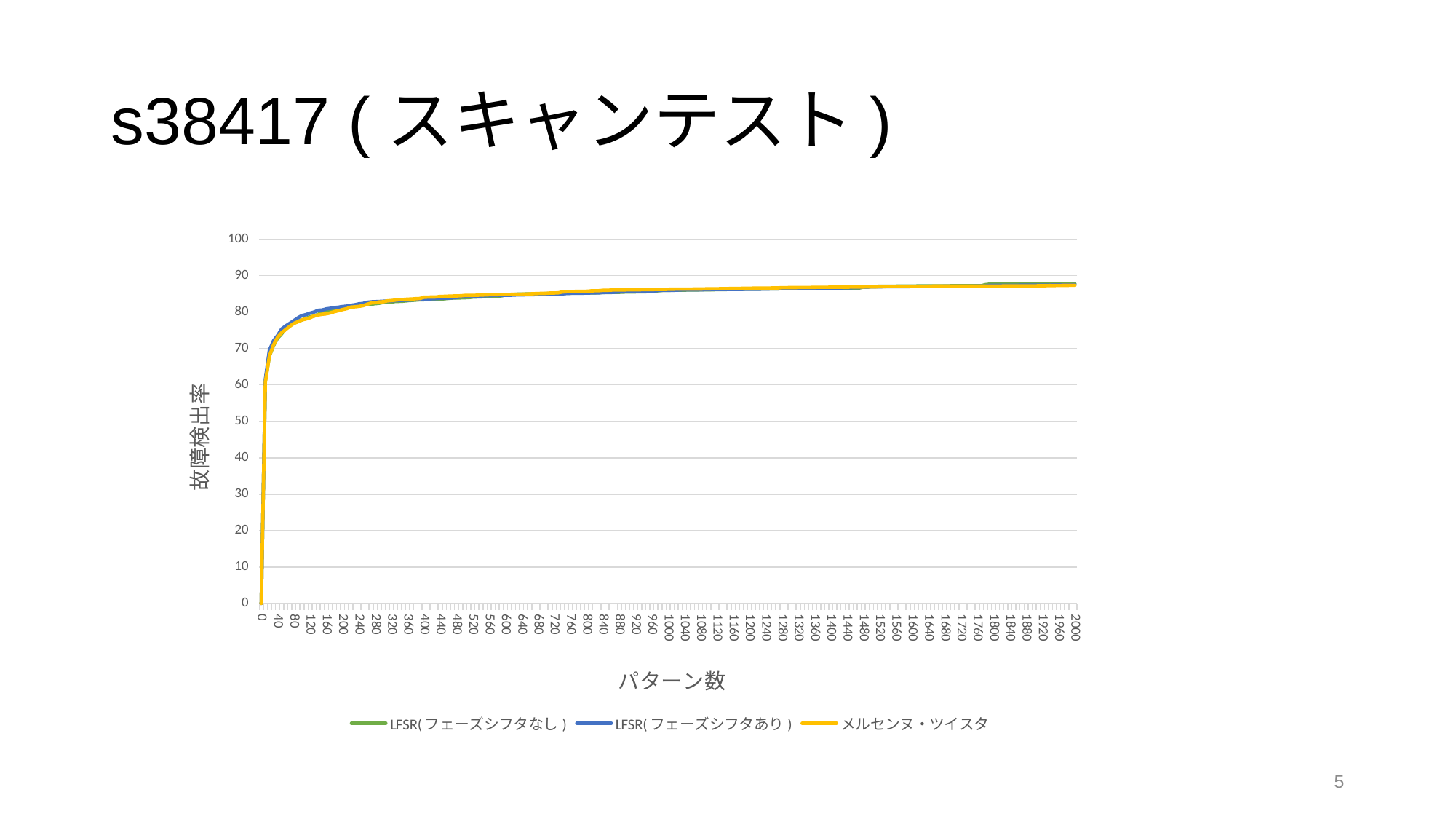

# s38417 (スキャンテスト)

### Chart

| Category |  |  |  |
|---|---|---|---|
| 0 | 0.0 | 0.0 | 0.0 |
| 10 | 60.987812 | 61.542654 | 60.692751 |
| 20 | 67.899299 | 69.51251 | 67.918539 |
| 30 | 70.769727 | 72.094291 | 70.971775 |
| 40 | 72.809494 | 73.553562 | 73.085308 |
| 50 | 74.018598 | 75.343168 | 74.288005 |
| 60 | 75.400901 | 76.19307 | 75.214881 |
| 70 | 76.234764 | 76.905066 | 76.096857 |
| 80 | 76.937139 | 77.645928 | 76.898652 |
| 90 | 77.424634 | 78.412443 | 77.33804 |
| 100 | 77.841568 | 79.034638 | 77.857602 |
| 110 | 78.287363 | 79.307246 | 78.098142 |
| 120 | 78.688264 | 79.701734 | 78.454137 |
| 130 | 78.893518 | 80.016035 | 78.922385 |
| 140 | 79.38422 | 80.468249 | 79.201412 |
| 150 | 79.810774 | 80.56767 | 79.400253 |
| 160 | 80.182809 | 80.862731 | 79.506093 |
| 170 | 80.519563 | 81.032711 | 79.769081 |
| 180 | 80.801797 | 81.218731 | 80.121875 |
| 190 | 80.987811 | 81.334186 | 80.378449 |
| 200 | 81.029505 | 81.510586 | 80.68313 |
| 210 | 81.225145 | 81.61642 | 80.920464 |
| 220 | 81.324565 | 81.85696 | 81.343812 |
| 230 | 81.59076 | 81.998074 | 81.446439 |
| 240 | 81.91148 | 82.245028 | 81.561899 |
| 250 | 81.966007 | 82.354075 | 81.735086 |
| 260 | 82.087874 | 82.68441 | 82.123154 |
| 270 | 82.158434 | 82.79987 | 82.475948 |
| 280 | 82.293135 | 82.84477 | 82.565749 |
| 290 | 82.411802 | 82.89609 | 82.771009 |
| 300 | 82.642722 | 82.96023 | 82.82553 |
| 310 | 82.716483 | 82.992303 | 83.06607 |
| 320 | 82.767797 | 83.046824 | 83.139837 |
| 330 | 82.912123 | 83.139837 | 83.284158 |
| 340 | 82.944196 | 83.168697 | 83.393204 |
| 350 | 83.001924 | 83.252084 | 83.447725 |
| 360 | 83.123797 | 83.271325 | 83.543938 |
| 370 | 83.200771 | 83.325851 | 83.572805 |
| 380 | 83.277744 | 83.399618 | 83.662605 |
| 390 | 83.364338 | 83.428478 | 83.713919 |
| 400 | 83.393204 | 83.518279 | 84.076333 |
| 410 | 83.418858 | 83.547145 | 84.095573 |
| 420 | 83.447725 | 83.662605 | 84.114814 |
| 430 | 83.499038 | 83.691466 | 84.140474 |
| 440 | 83.547145 | 83.771646 | 84.281588 |
| 450 | 83.643359 | 83.787686 | 84.304041 |
| 460 | 83.742785 | 83.829379 | 84.361768 |
| 470 | 83.832586 | 83.887106 | 84.406674 |
| 480 | 83.85824 | 83.951253 | 84.425914 |
| 490 | 83.880693 | 84.1501 | 84.457988 |
| 500 | 83.935213 | 84.16934 | 84.550995 |
| 510 | 83.96408 | 84.233487 | 84.557408 |
| 520 | 84.09878 | 84.275174 | 84.583068 |
| 530 | 84.140474 | 84.326494 | 84.615135 |
| 540 | 84.15972 | 84.432328 | 84.663248 |
| 550 | 84.24952 | 84.486854 | 84.701729 |
| 560 | 84.288007 | 84.496474 | 84.740222 |
| 570 | 84.409881 | 84.547788 | 84.749842 |
| 580 | 84.429121 | 84.550995 | 84.785116 |
| 590 | 84.435534 | 84.560615 | 84.804362 |
| 600 | 84.698522 | 84.605515 | 84.846056 |
| 610 | 84.769082 | 84.608722 | 84.846056 |
| 620 | 84.833229 | 84.679282 | 84.865296 |
| 630 | 84.913409 | 84.695315 | 84.894162 |
| 640 | 84.926236 | 84.714562 | 84.900576 |
| 650 | 84.955096 | 84.743428 | 84.935856 |
| 660 | 84.974343 | 84.759462 | 84.980756 |
| 670 | 85.009623 | 84.778702 | 85.038483 |
| 680 | 85.009623 | 84.826815 | 85.083389 |
| 690 | 85.025656 | 84.884542 | 85.118663 |
| 700 | 85.086596 | 84.923029 | 85.134703 |
| 710 | 85.11225 | 84.95189 | 85.214883 |
| 720 | 85.125077 | 84.958303 | 85.234123 |
| 730 | 85.128289 | 84.971136 | 85.275817 |
| 740 | 85.160363 | 84.996796 | 85.503531 |
| 750 | 85.166776 | 85.10263 | 85.580504 |
| 760 | 85.18281 | 85.141116 | 85.625398 |
| 770 | 85.20205 | 85.14753 | 85.651058 |
| 780 | 85.221297 | 85.160363 | 85.663885 |
| 790 | 85.221297 | 85.17319 | 85.676718 |
| 800 | 85.259783 | 85.221297 | 85.695958 |
| 810 | 85.259783 | 85.24375 | 85.808212 |
| 820 | 85.275817 | 85.250163 | 85.846698 |
| 830 | 85.30789 | 85.269403 | 85.853112 |
| 840 | 85.375237 | 85.362411 | 85.955739 |
| 850 | 85.375237 | 85.420144 | 85.965359 |
| 860 | 85.38807 | 85.420144 | 86.035919 |
| 870 | 85.400897 | 85.442591 | 86.055166 |
| 880 | 85.429764 | 85.529184 | 86.074406 |
| 890 | 85.474664 | 85.586917 | 86.074406 |
| 900 | 85.509944 | 85.593331 | 86.093652 |
| 910 | 85.522771 | 85.615778 | 86.093652 |
| 920 | 85.538805 | 85.622191 | 86.093652 |
| 930 | 85.554844 | 85.635024 | 86.128926 |
| 940 | 85.567671 | 85.651058 | 86.161 |
| 950 | 85.590124 | 85.660678 | 86.167413 |
| 960 | 85.590124 | 85.689545 | 86.177039 |
| 970 | 85.782552 | 85.872352 | 86.199486 |
| 980 | 85.898012 | 85.930085 | 86.212313 |
| 990 | 85.955739 | 85.958946 | 86.218727 |
| 1000 | 85.978192 | 85.968566 | 86.247593 |
| 1010 | 85.997432 | 85.974985 | 86.279666 |
| 1020 | 86.010265 | 86.000645 | 86.2957 |
| 1030 | 86.016679 | 86.080819 | 86.2957 |
| 1040 | 86.023092 | 86.103272 | 86.30532 |
| 1050 | 86.051953 | 86.112893 | 86.30532 |
| 1060 | 86.071199 | 86.122513 | 86.308533 |
| 1070 | 86.077613 | 86.12572 | 86.32136 |
| 1080 | 86.090446 | 86.12572 | 86.33098 |
| 1090 | 86.116099 | 86.141759 | 86.350226 |
| 1100 | 86.12572 | 86.177039 | 86.372674 |
| 1110 | 86.128926 | 86.19628 | 86.395127 |
| 1120 | 86.148173 | 86.202693 | 86.40154 |
| 1130 | 86.164206 | 86.221939 | 86.414367 |
| 1140 | 86.164206 | 86.221939 | 86.417574 |
| 1150 | 86.218727 | 86.225146 | 86.452854 |
| 1160 | 86.221939 | 86.225146 | 86.45606 |
| 1170 | 86.254013 | 86.225146 | 86.459267 |
| 1180 | 86.254013 | 86.225146 | 86.504167 |
| 1190 | 86.28608 | 86.2508 | 86.510587 |
| 1200 | 86.30532 | 86.254013 | 86.536241 |
| 1210 | 86.30532 | 86.273253 | 86.558694 |
| 1220 | 86.324567 | 86.273253 | 86.571521 |
| 1230 | 86.337399 | 86.289287 | 86.587554 |
| 1240 | 86.337399 | 86.298907 | 86.600387 |
| 1250 | 86.337399 | 86.340606 | 86.600387 |
| 1260 | 86.35664 | 86.35664 | 86.626041 |
| 1270 | 86.372674 | 86.369467 | 86.626041 |
| 1280 | 86.414367 | 86.433613 | 86.696601 |
| 1290 | 86.433613 | 86.443233 | 86.696601 |
| 1300 | 86.452854 | 86.449647 | 86.722255 |
| 1310 | 86.459267 | 86.449647 | 86.722255 |
| 1320 | 86.459267 | 86.45606 | 86.735088 |
| 1330 | 86.472094 | 86.45606 | 86.738294 |
| 1340 | 86.472094 | 86.45606 | 86.751121 |
| 1350 | 86.472094 | 86.468887 | 86.757535 |
| 1360 | 86.488134 | 86.484927 | 86.776781 |
| 1370 | 86.50738 | 86.517 | 86.796021 |
| 1380 | 86.517 | 86.520207 | 86.796021 |
| 1390 | 86.539447 | 86.520207 | 86.799228 |
| 1400 | 86.555481 | 86.523414 | 86.812061 |
| 1410 | 86.568314 | 86.539447 | 86.818475 |
| 1420 | 86.587554 | 86.542654 | 86.821681 |
| 1430 | 86.587554 | 86.658114 | 86.824888 |
| 1440 | 86.587554 | 86.667734 | 86.828095 |
| 1450 | 86.587554 | 86.677361 | 86.840922 |
| 1460 | 86.600387 | 86.706221 | 86.869788 |
| 1470 | 86.600387 | 86.706221 | 86.882615 |
| 1480 | 86.850548 | 86.876202 | 86.885822 |
| 1490 | 86.853755 | 86.879408 | 86.924309 |
| 1500 | 86.966002 | 86.892235 | 86.930728 |
| 1510 | 86.978829 | 86.892235 | 86.930728 |
| 1520 | 87.078255 | 86.933935 | 86.946762 |
| 1530 | 87.078255 | 86.937141 | 86.959589 |
| 1540 | 87.078255 | 86.959589 | 87.001282 |
| 1550 | 87.087876 | 86.959589 | 87.001282 |
| 1560 | 87.091082 | 86.982042 | 87.001282 |
| 1570 | 87.145603 | 86.982042 | 87.001282 |
| 1580 | 87.145603 | 86.982042 | 87.007695 |
| 1590 | 87.148815 | 86.982042 | 87.017322 |
| 1600 | 87.148815 | 86.994869 | 87.020528 |
| 1610 | 87.148815 | 86.994869 | 87.030149 |
| 1620 | 87.180889 | 87.023735 | 87.039769 |
| 1630 | 87.180889 | 87.023735 | 87.039769 |
| 1640 | 87.184095 | 87.030149 | 87.059009 |
| 1650 | 87.203336 | 87.036562 | 87.100708 |
| 1660 | 87.203336 | 87.049389 | 87.103915 |
| 1670 | 87.203336 | 87.049389 | 87.116742 |
| 1680 | 87.203336 | 87.062216 | 87.116742 |
| 1690 | 87.203336 | 87.065428 | 87.119949 |
| 1700 | 87.209749 | 87.065428 | 87.126362 |
| 1710 | 87.222576 | 87.075049 | 87.126362 |
| 1720 | 87.222576 | 87.094289 | 87.126362 |
| 1730 | 87.222576 | 87.094289 | 87.135983 |
| 1740 | 87.222576 | 87.094289 | 87.135983 |
| 1750 | 87.222576 | 87.094289 | 87.142396 |
| 1760 | 87.22899 | 87.129569 | 87.142396 |
| 1770 | 87.22899 | 87.129569 | 87.152022 |
| 1780 | 87.511224 | 87.148815 | 87.152022 |
| 1790 | 87.649131 | 87.328416 | 87.155229 |
| 1800 | 87.649131 | 87.328416 | 87.155229 |
| 1810 | 87.649131 | 87.331623 | 87.155229 |
| 1820 | 87.66517 | 87.33483 | 87.155229 |
| 1830 | 87.668377 | 87.33483 | 87.161642 |
| 1840 | 87.677997 | 87.33483 | 87.161642 |
| 1850 | 87.677997 | 87.34445 | 87.161642 |
| 1860 | 87.684411 | 87.34445 | 87.161642 |
| 1870 | 87.694037 | 87.376523 | 87.164849 |
| 1880 | 87.694037 | 87.376523 | 87.171263 |
| 1890 | 87.694037 | 87.376523 | 87.171263 |
| 1900 | 87.697244 | 87.38935 | 87.193716 |
| 1910 | 87.697244 | 87.39897 | 87.216163 |
| 1920 | 87.697244 | 87.39897 | 87.216163 |
| 1930 | 87.697244 | 87.39897 | 87.238616 |
| 1940 | 87.713277 | 87.402183 | 87.270689 |
| 1950 | 87.729311 | 87.421423 | 87.286723 |
| 1960 | 87.742144 | 87.437463 | 87.296343 |
| 1970 | 87.742144 | 87.447083 | 87.312376 |
| 1980 | 87.745351 | 87.45029 | 87.325209 |
| 1990 | 87.748557 | 87.45029 | 87.338036 |
| 2000 | 87.748557 | 87.46953 | 87.338036 |
5